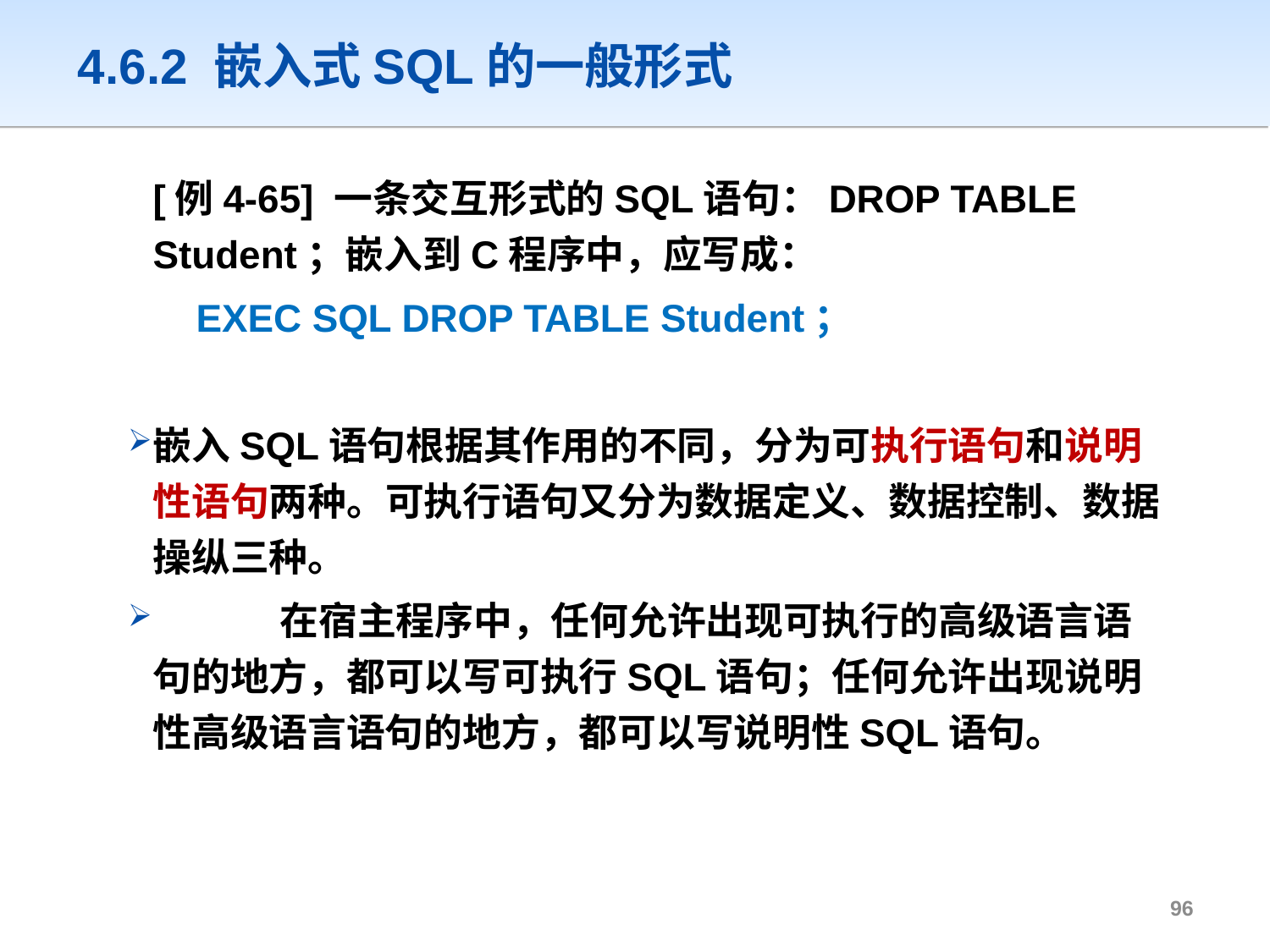

# 4.6.2 嵌入式SQL的一般形式
	[例4-65] 一条交互形式的SQL语句：DROP TABLE Student；嵌入到C程序中，应写成：
	    EXEC SQL DROP TABLE Student；

嵌入SQL语句根据其作用的不同，分为可执行语句和说明性语句两种。可执行语句又分为数据定义、数据控制、数据操纵三种。
	在宿主程序中，任何允许出现可执行的高级语言语句的地方，都可以写可执行SQL语句；任何允许出现说明性高级语言语句的地方，都可以写说明性SQL语句。

96